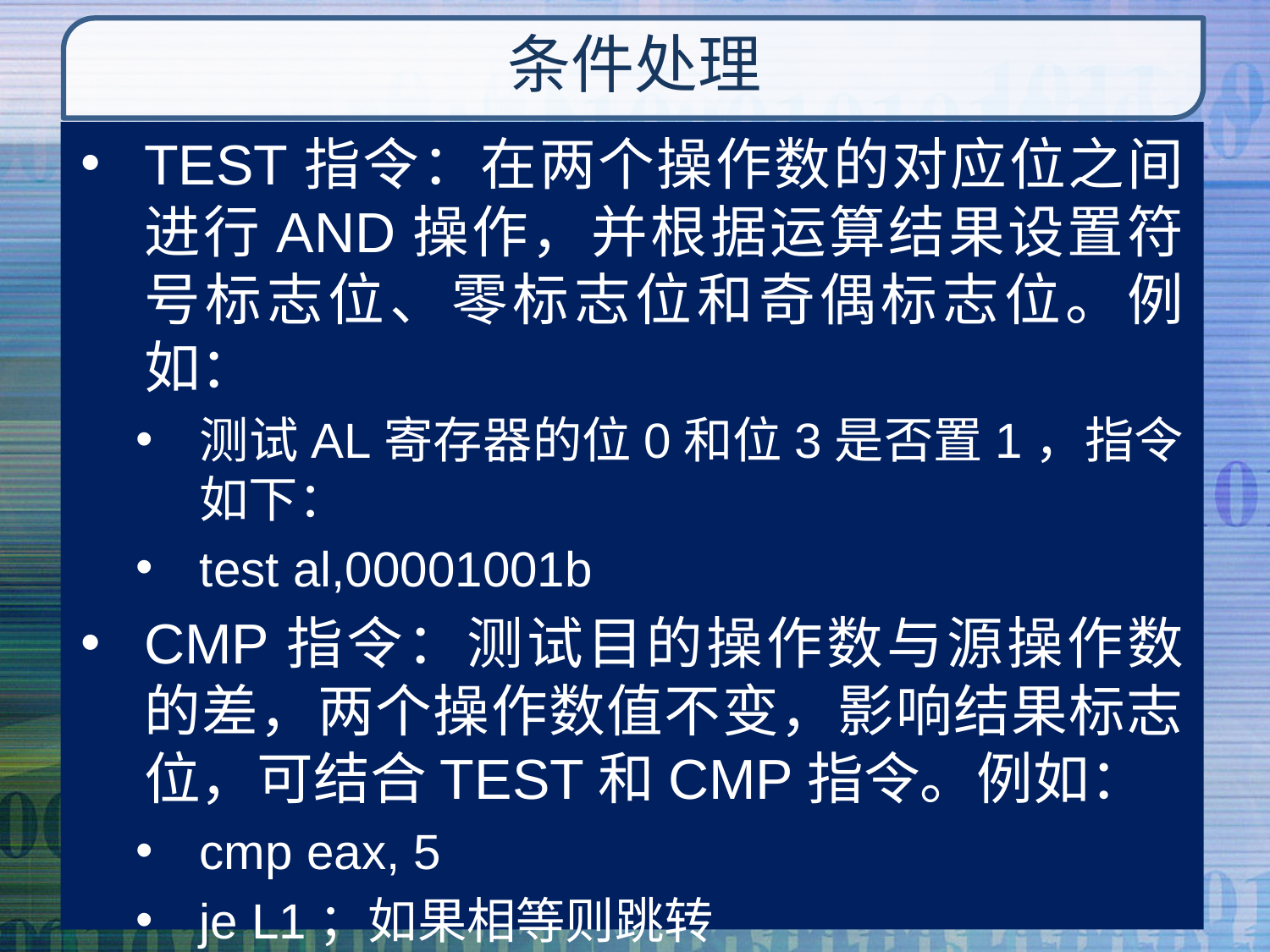

# 条件处理
TEST指令：在两个操作数的对应位之间进行AND操作，并根据运算结果设置符号标志位、零标志位和奇偶标志位。例如：
测试AL寄存器的位0和位3是否置1，指令如下：
test al,00001001b
CMP指令：测试目的操作数与源操作数的差，两个操作数值不变，影响结果标志位，可结合TEST和CMP指令。例如：
cmp eax, 5
je L1；如果相等则跳转